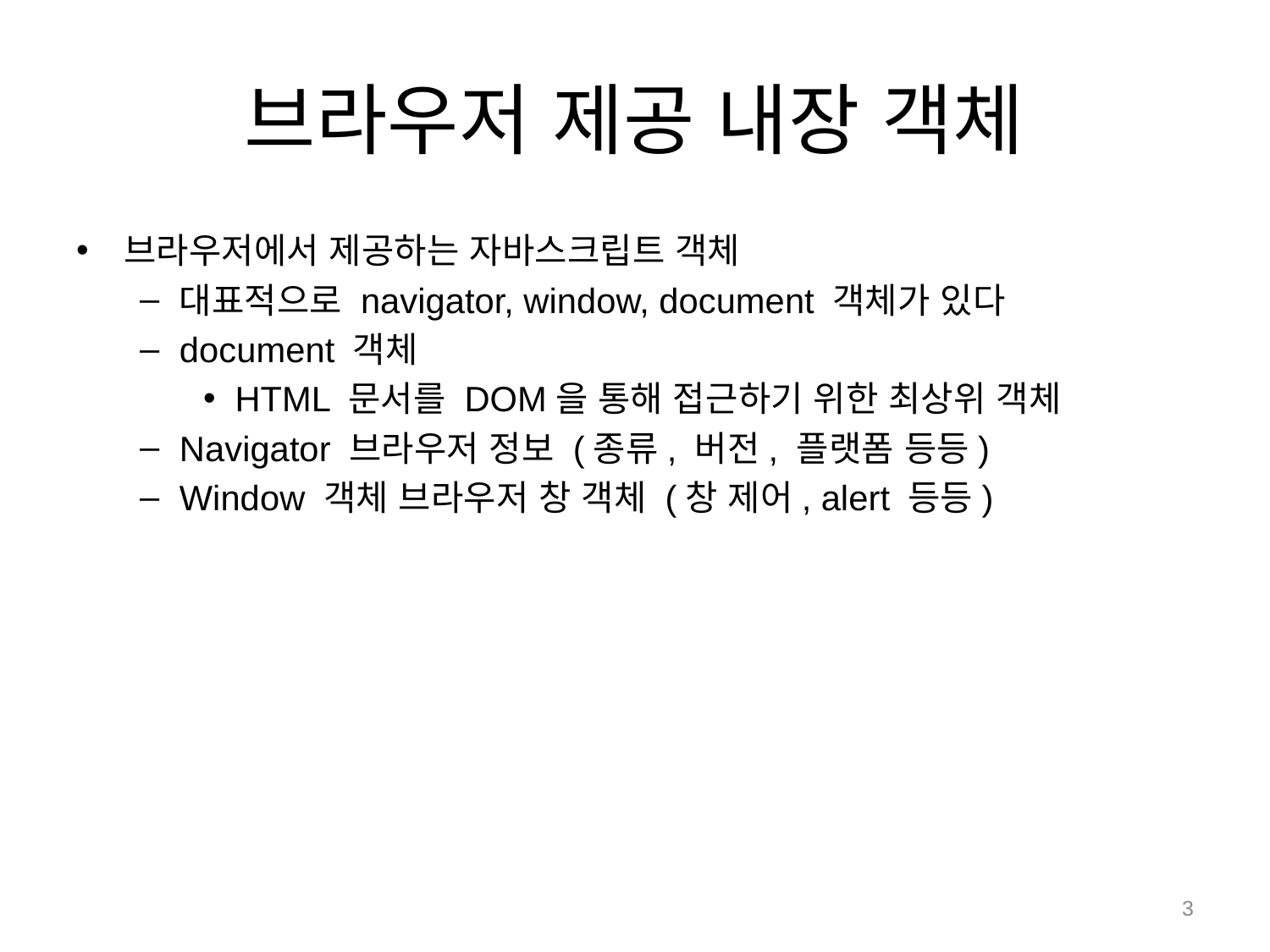

# 브라우저 제공 내장 객체
브라우저에서 제공하는 자바스크립트 객체
대표적으로 navigator, window, document 객체가 있다
document 객체
HTML 문서를 DOM을 통해 접근하기 위한 최상위 객체
Navigator 브라우저 정보 (종류, 버전, 플랫폼 등등)
Window 객체 브라우저 창 객체 (창 제어, alert 등등)
3